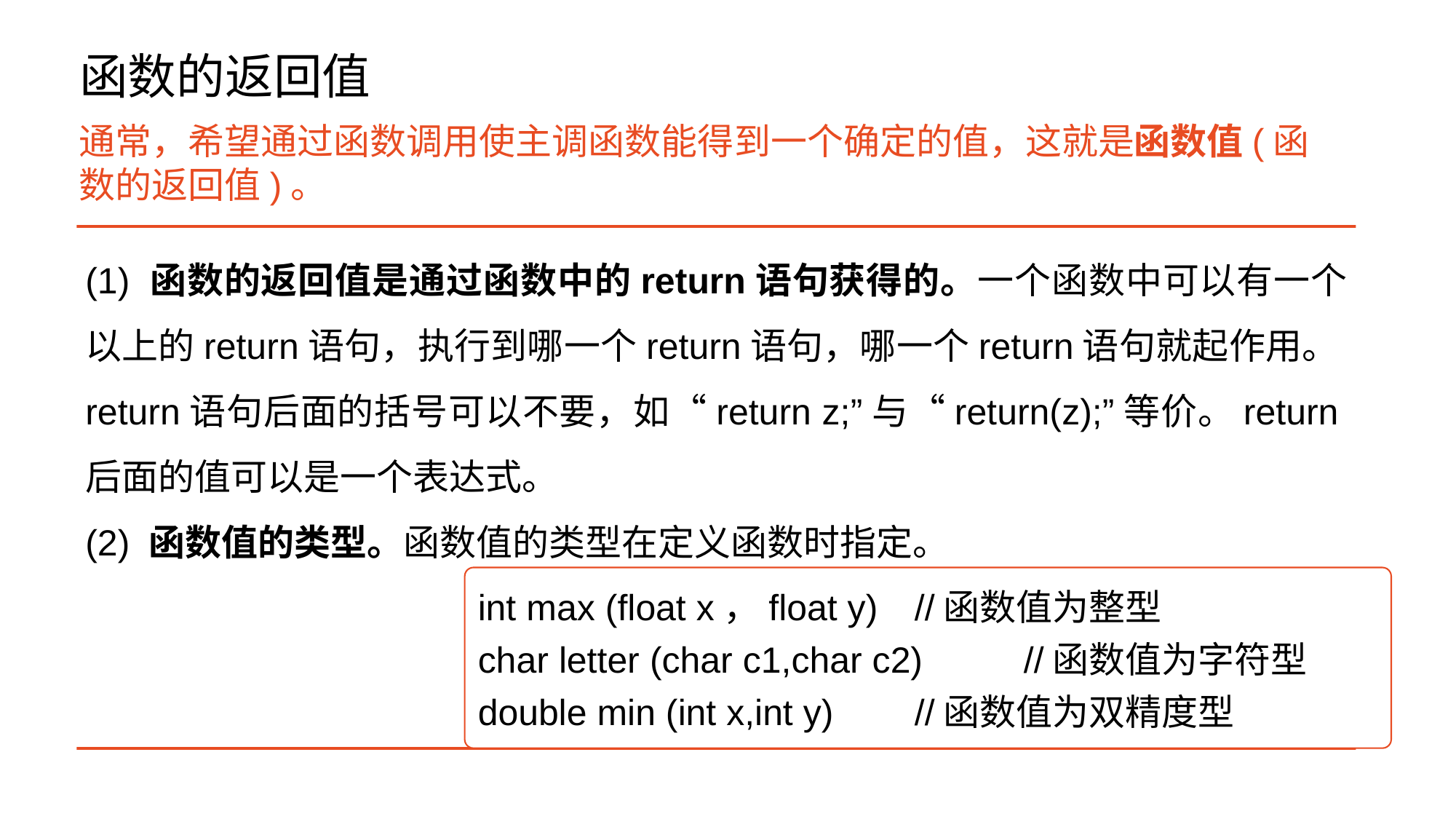

# 函数的返回值
通常，希望通过函数调用使主调函数能得到一个确定的值，这就是函数值(函数的返回值)。
(1) 函数的返回值是通过函数中的return语句获得的。一个函数中可以有一个以上的return语句，执行到哪一个return语句，哪一个return语句就起作用。return语句后面的括号可以不要，如“return z;”与“return(z);”等价。return后面的值可以是一个表达式。
(2) 函数值的类型。函数值的类型在定义函数时指定。

int max (float x，float y)	//函数值为整型
char letter (char c1,char c2)	//函数值为字符型
double min (int x,int y)	//函数值为双精度型